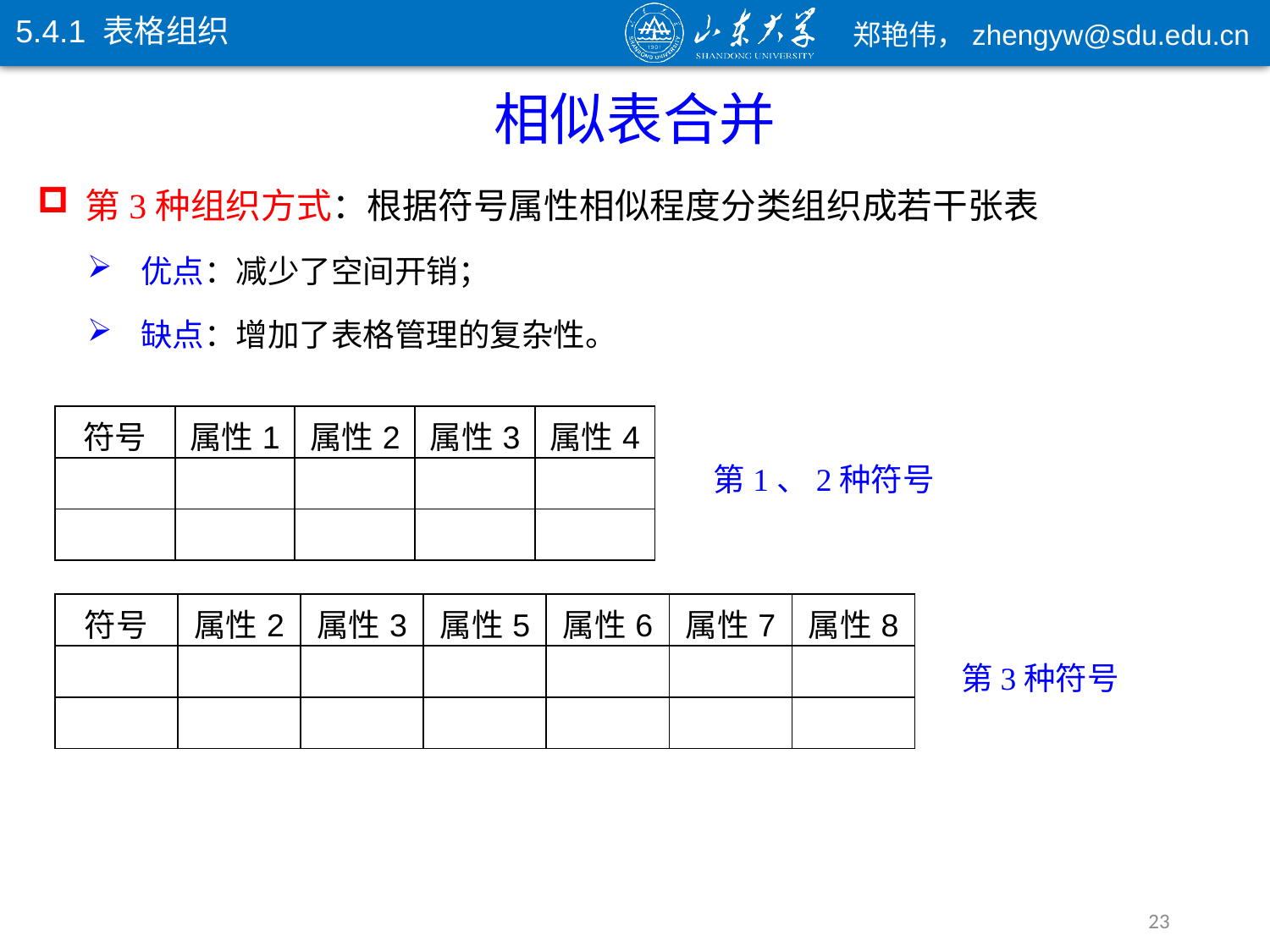

5.4.1 表格组织
相似表合并
第3种组织方式：根据符号属性相似程度分类组织成若干张表
优点：减少了空间开销；
缺点：增加了表格管理的复杂性。
| 符号 | 属性1 | 属性2 | 属性3 | 属性4 |
| --- | --- | --- | --- | --- |
|  |  |  |  |  |
|  |  |  |  |  |
第1、2种符号
| 符号 | 属性2 | 属性3 | 属性5 | 属性6 | 属性7 | 属性8 |
| --- | --- | --- | --- | --- | --- | --- |
|  |  |  |  |  |  |  |
|  |  |  |  |  |  |  |
第3种符号
23